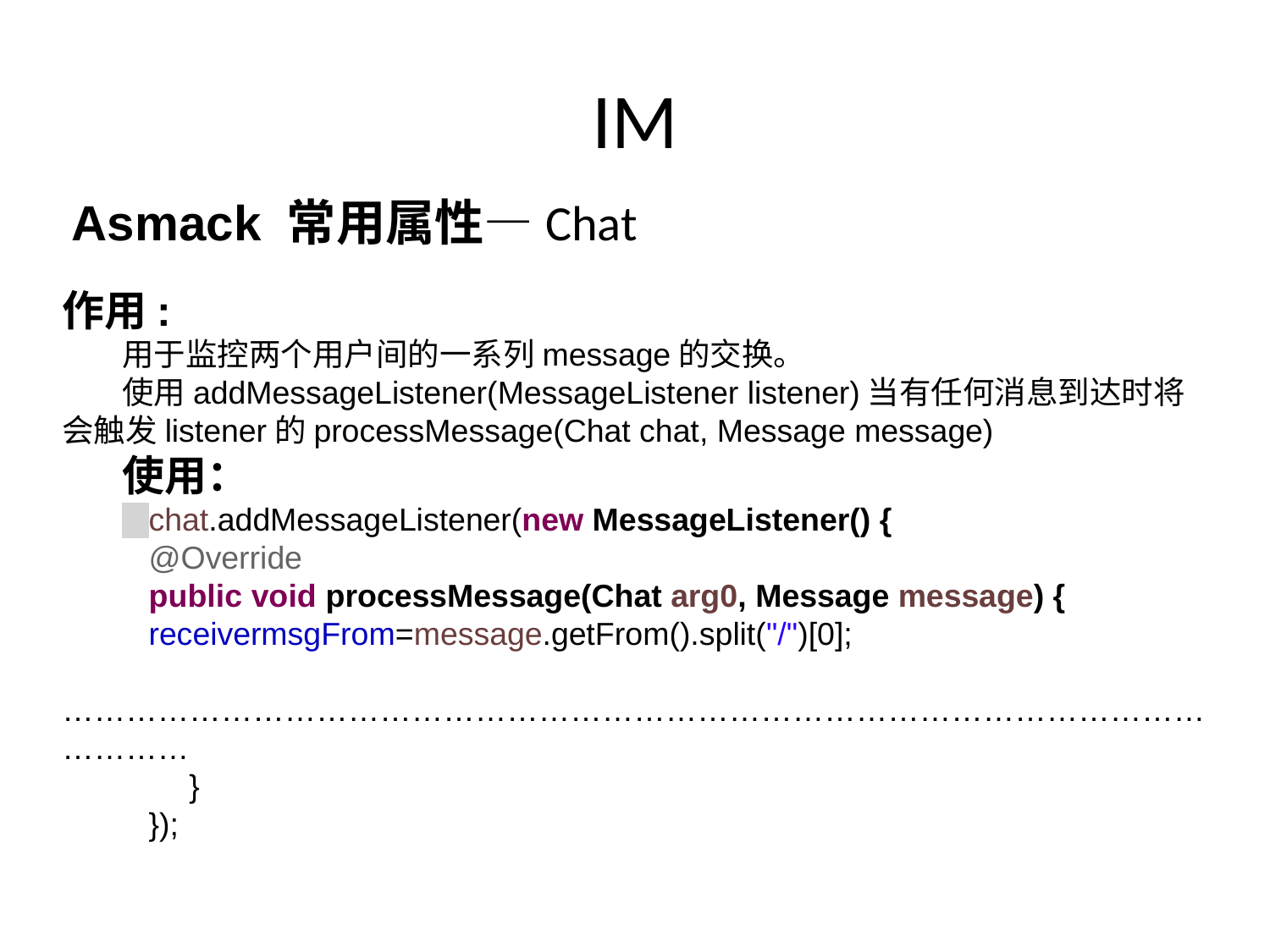

# IM
Asmack 常用属性—Chat
作用:
用于监控两个用户间的一系列message的交换。
使用addMessageListener(MessageListener listener)当有任何消息到达时将会触发listener的processMessage(Chat chat, Message message)
使用：
   chat.addMessageListener(new MessageListener() {
   @Override
   public void processMessage(Chat arg0, Message message) {
   receivermsgFrom=message.getFrom().split("/")[0];
	…………………………………………………………………………………………………………
	}
   });